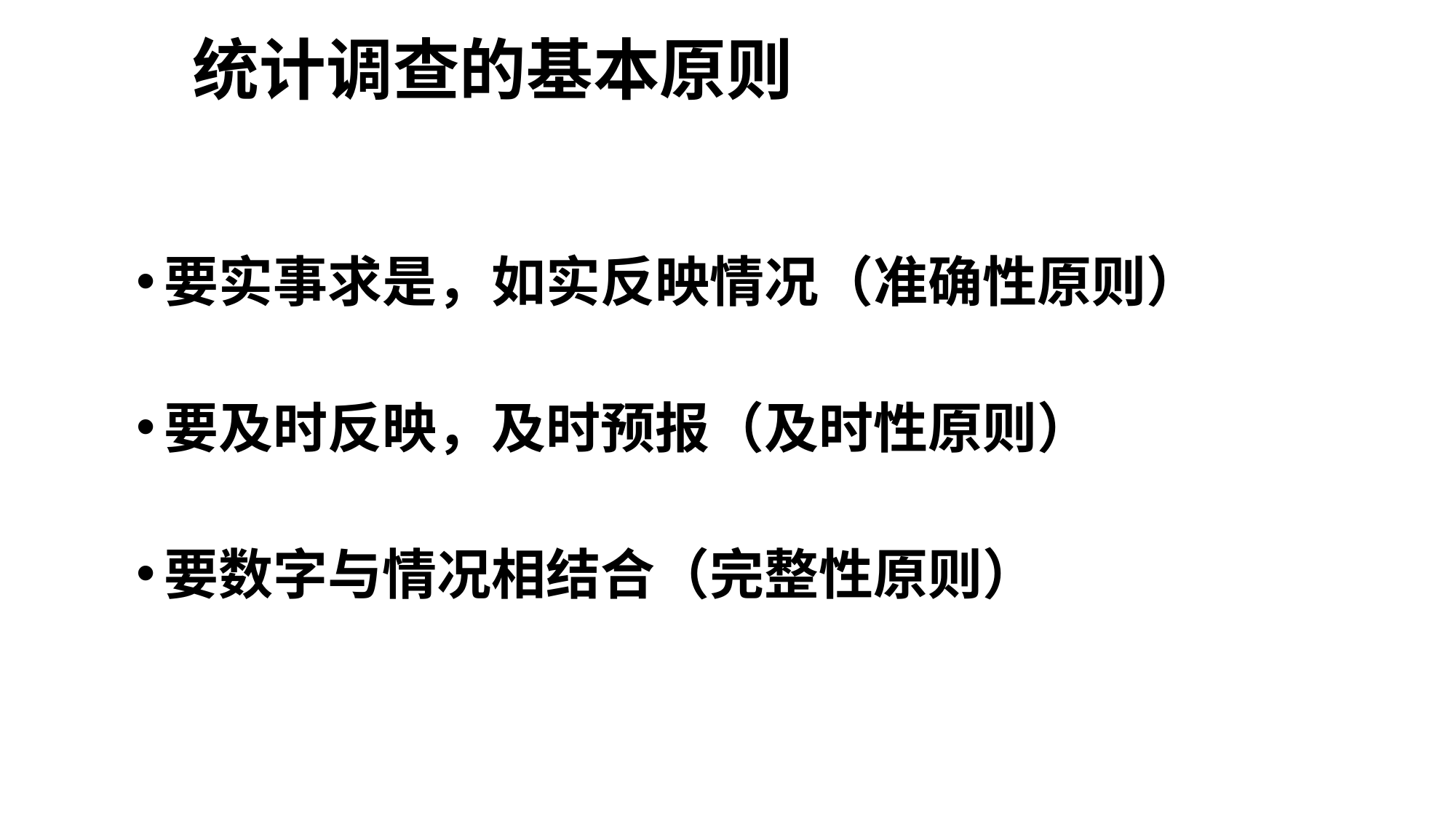

# 统计调查的基本原则
要实事求是，如实反映情况（准确性原则）
要及时反映，及时预报（及时性原则）
要数字与情况相结合（完整性原则）